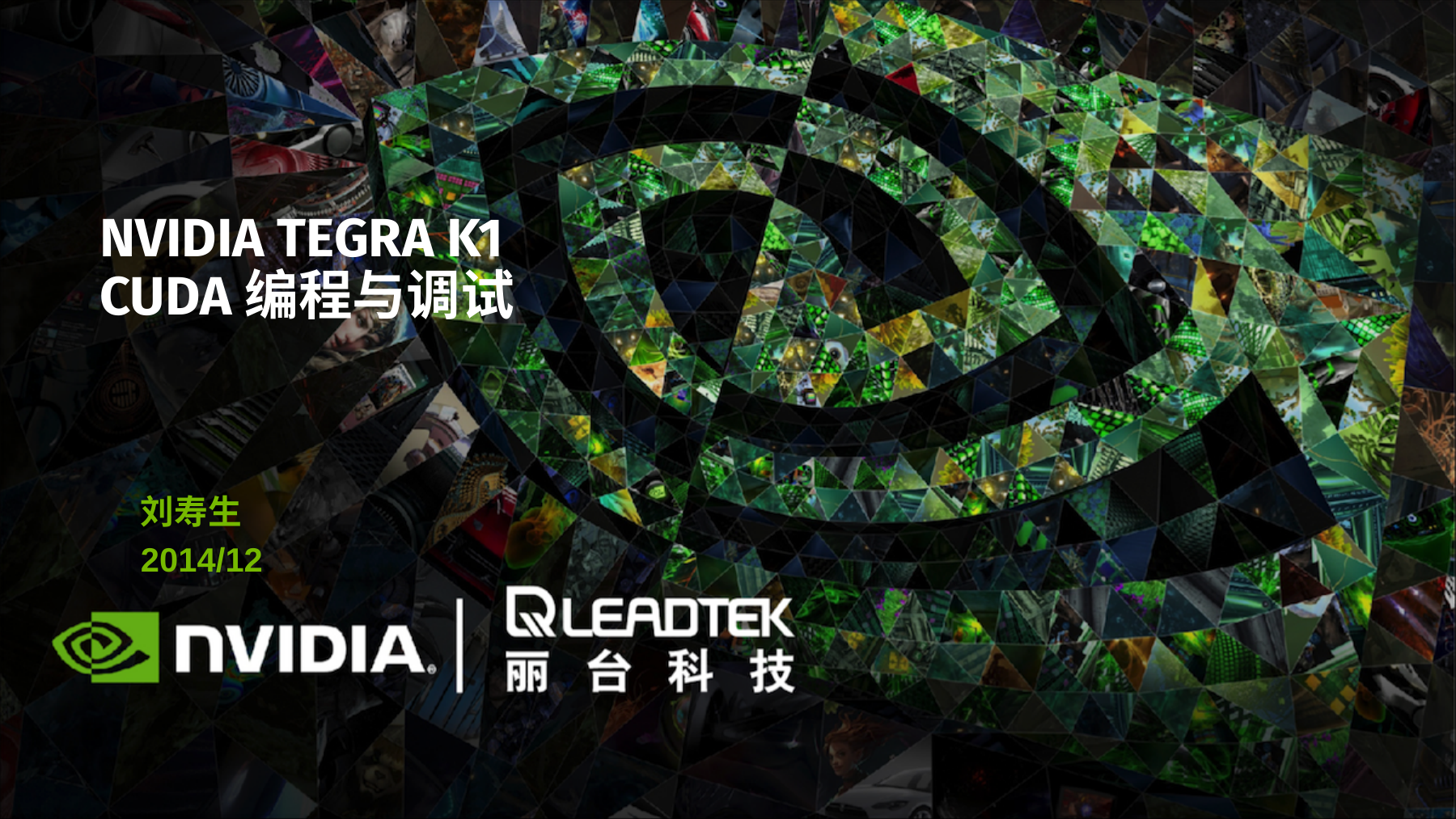

# NVIDIA Tegra K1 CUDA编程与调试
刘寿生
2014/12